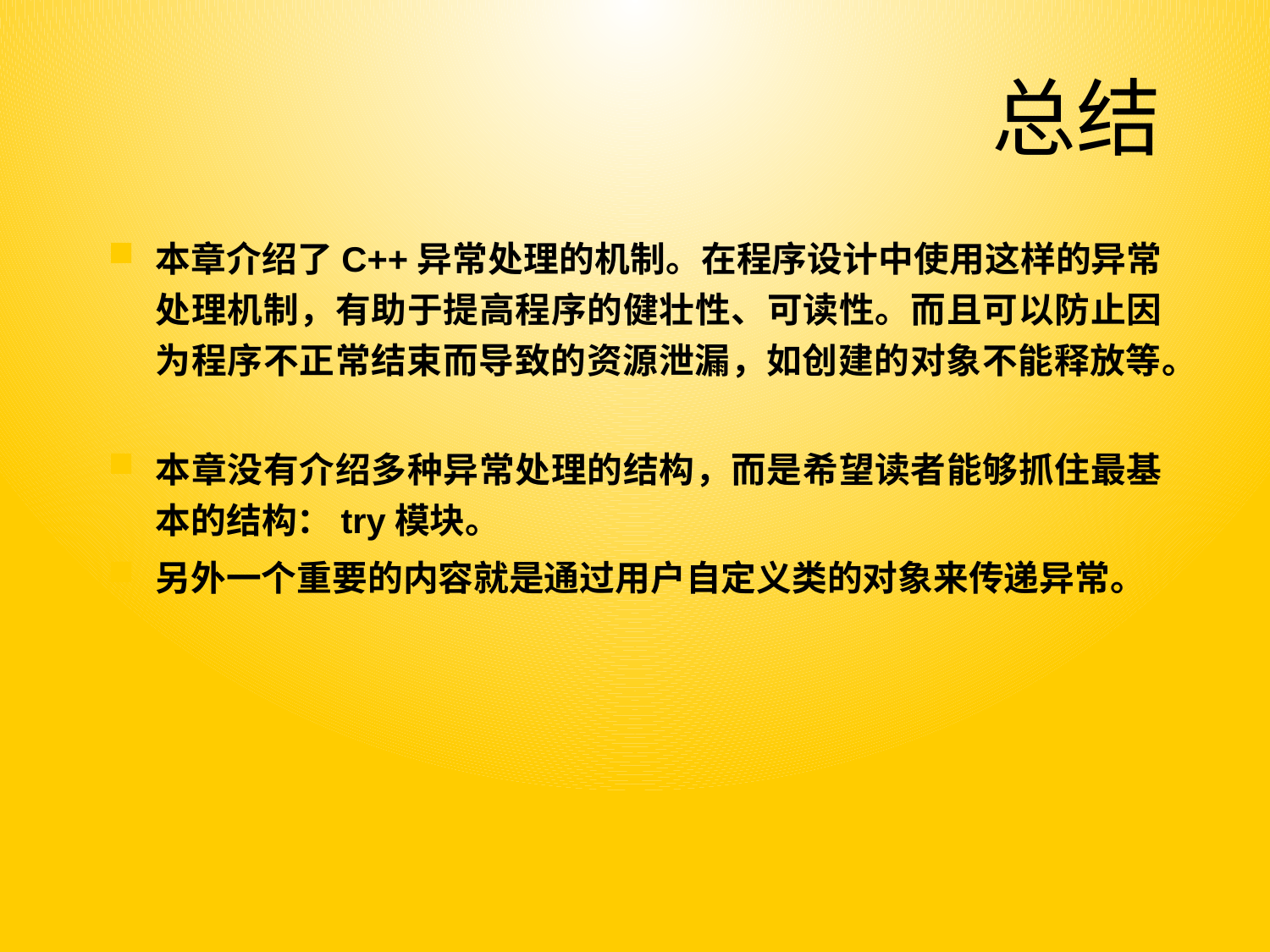

# 总结
本章介绍了C++异常处理的机制。在程序设计中使用这样的异常处理机制，有助于提高程序的健壮性、可读性。而且可以防止因为程序不正常结束而导致的资源泄漏，如创建的对象不能释放等。
本章没有介绍多种异常处理的结构，而是希望读者能够抓住最基本的结构：try模块。
另外一个重要的内容就是通过用户自定义类的对象来传递异常。